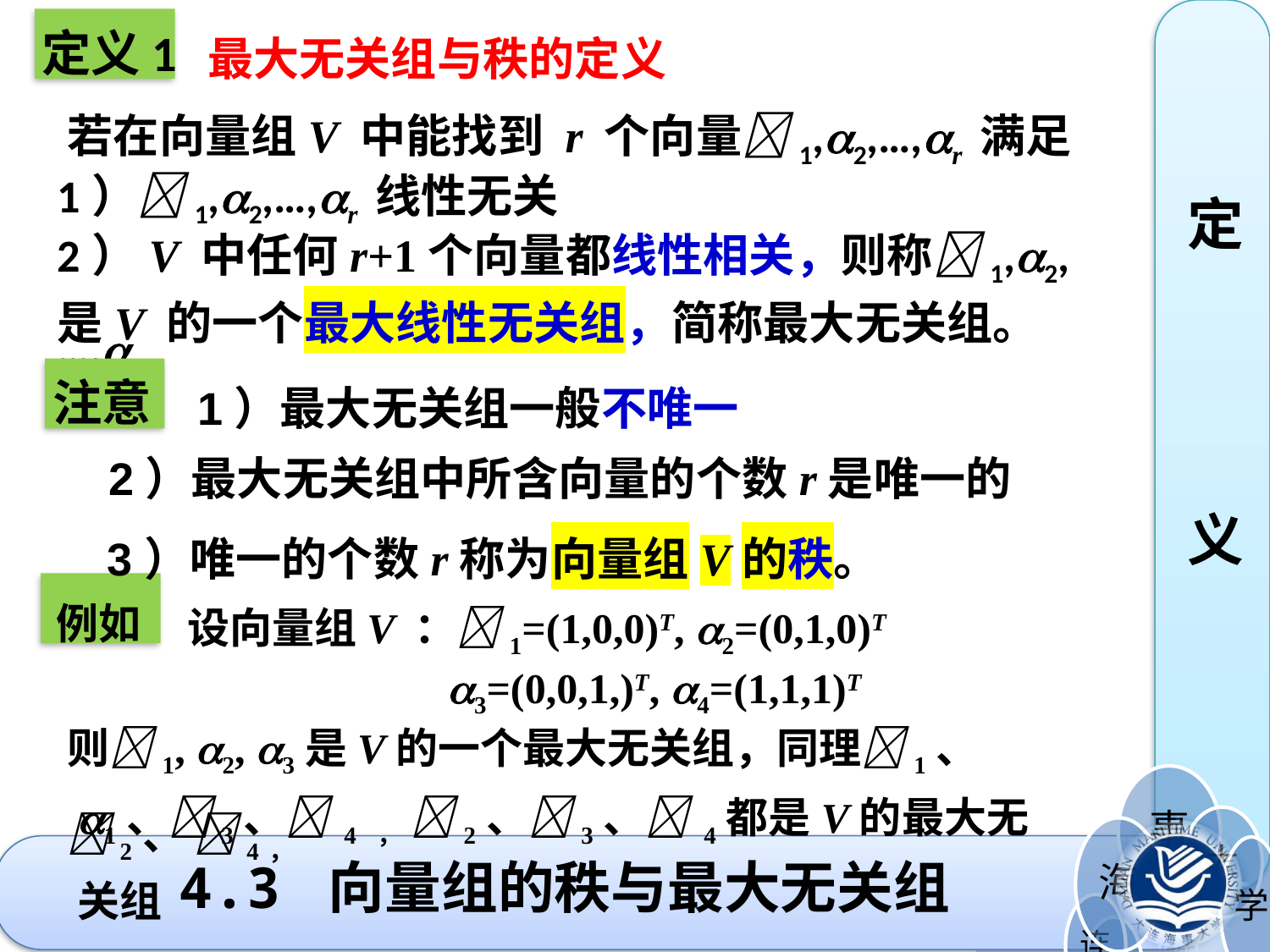

定义1
最大无关组与秩的定义

定

义
若在向量组V 中能找到 r 个向量α1,α2,…,αr 满足
1）α1,α2,…,αr 线性无关
2）V 中任何r+1个向量都线性相关，则称α1,α2,…,αr
是V 的一个最大线性无关组，简称最大无关组。
注意
1）最大无关组一般不唯一

2）最大无关组中所含向量的个数r是唯一的
3）唯一的个数r称为向量组V的秩。
例如
设向量组V ：α1=(1,0,0)T, α2=(0,1,0)T

α3=(0,0,1,)T, α4=(1,1,1)T
则α1, α2, α3是V的一个最大无关组，同理α1、 α2、 α4，
α1、α3、α 4 ， α2、α3、α 4都是V的最大无关组
# 4.3 向量组的秩与最大无关组